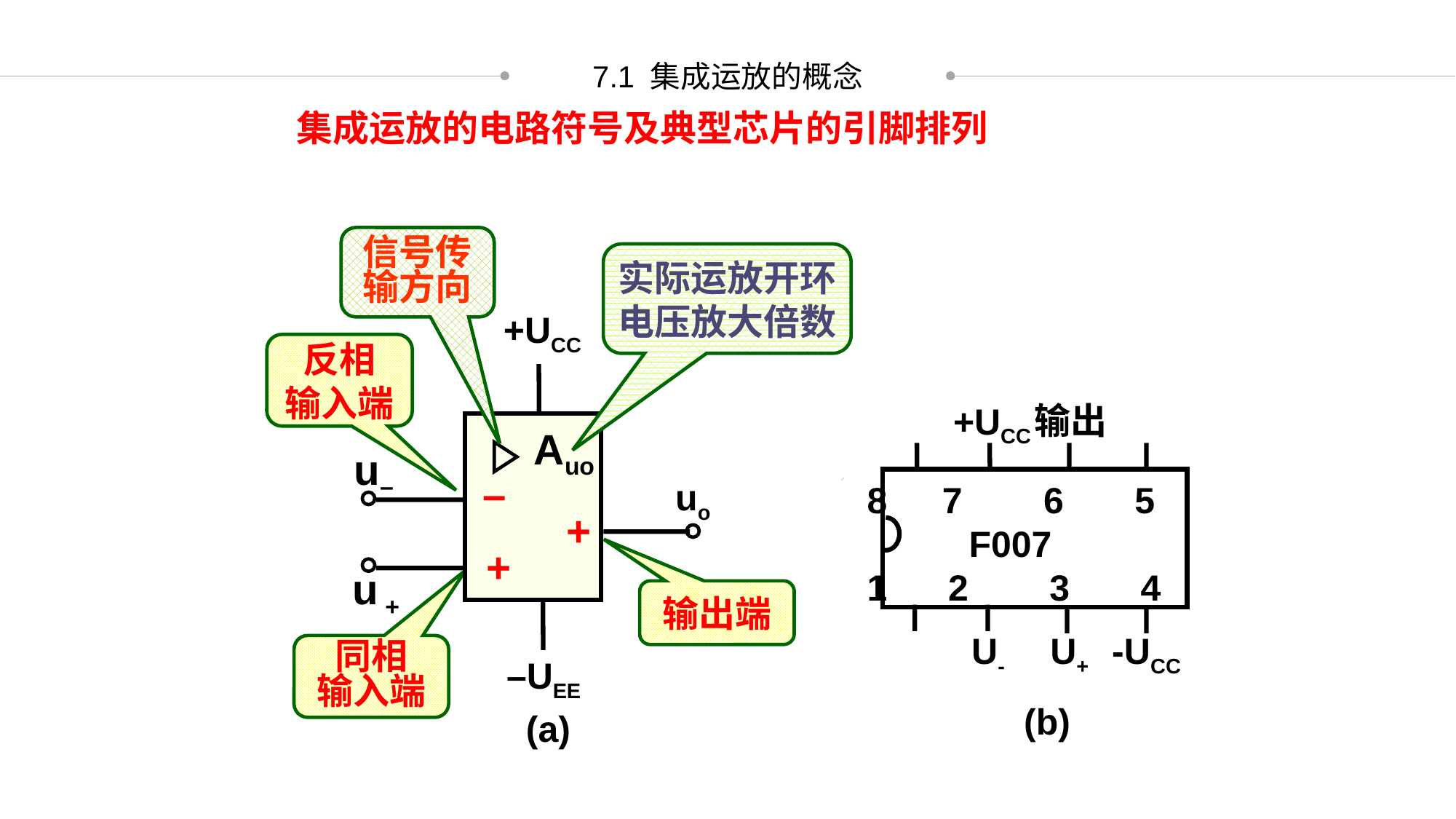

7.1 集成运放的概念
集成运放的电路符号及典型芯片的引脚排列
信号传
输方向
实际运放开环
电压放大倍数
+UCC

–UEE

Auo

u–

–
–
uo

+

+

+
+
u +

反相
输入端
输出
+UCC

  7        6       5
          F007
1      2        3       4

U-
-UCC
U+

输出端
同相
输入端
(b)
(a)